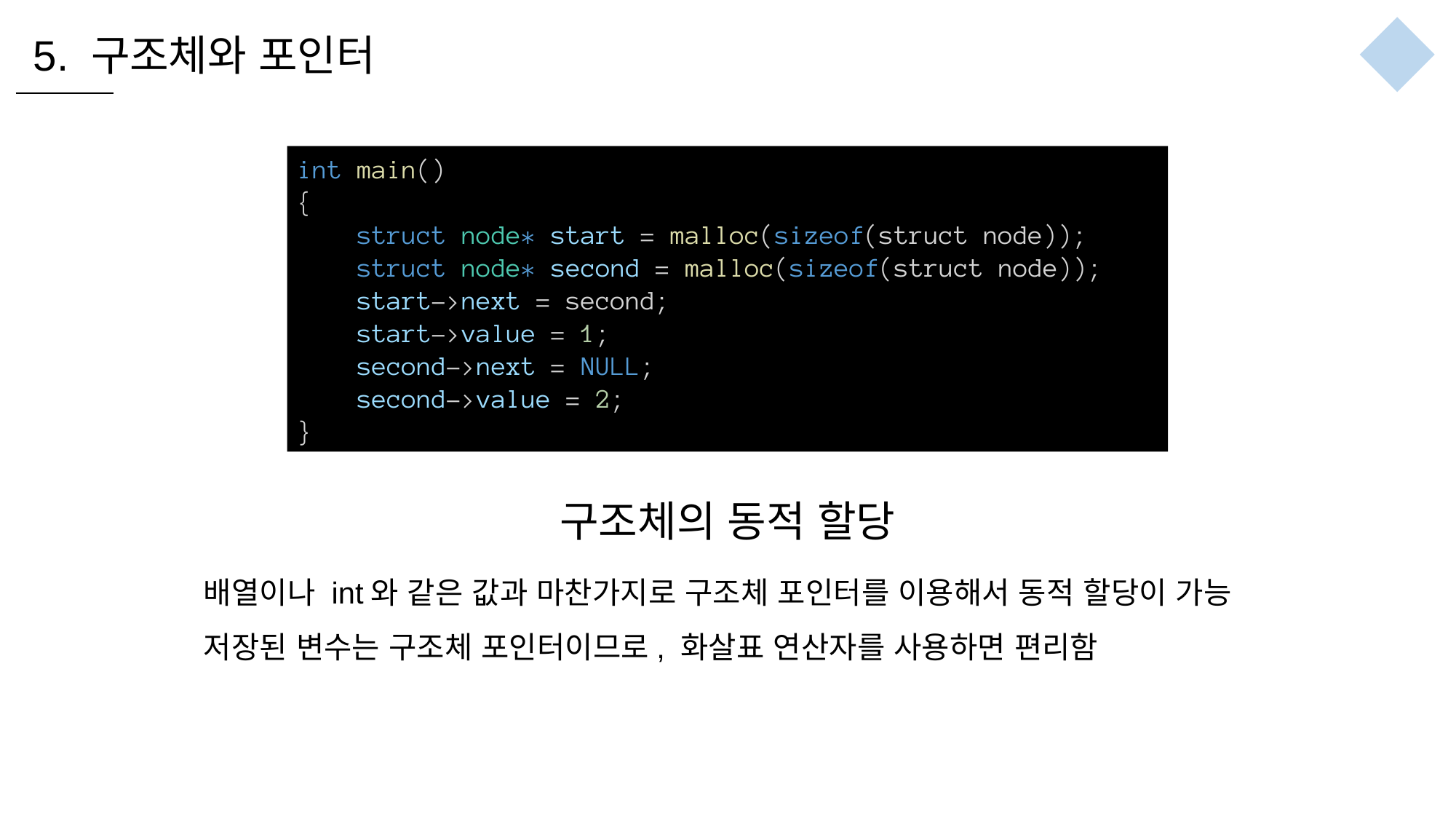

5. 구조체와 포인터
int main()
{
    struct node* start = malloc(sizeof(struct node));
    struct node* second = malloc(sizeof(struct node));
    start->next = second;
    start->value = 1;
    second->next = NULL;
    second->value = 2;
}
구조체의 동적 할당
배열이나 int와 같은 값과 마찬가지로 구조체 포인터를 이용해서 동적 할당이 가능
저장된 변수는 구조체 포인터이므로, 화살표 연산자를 사용하면 편리함